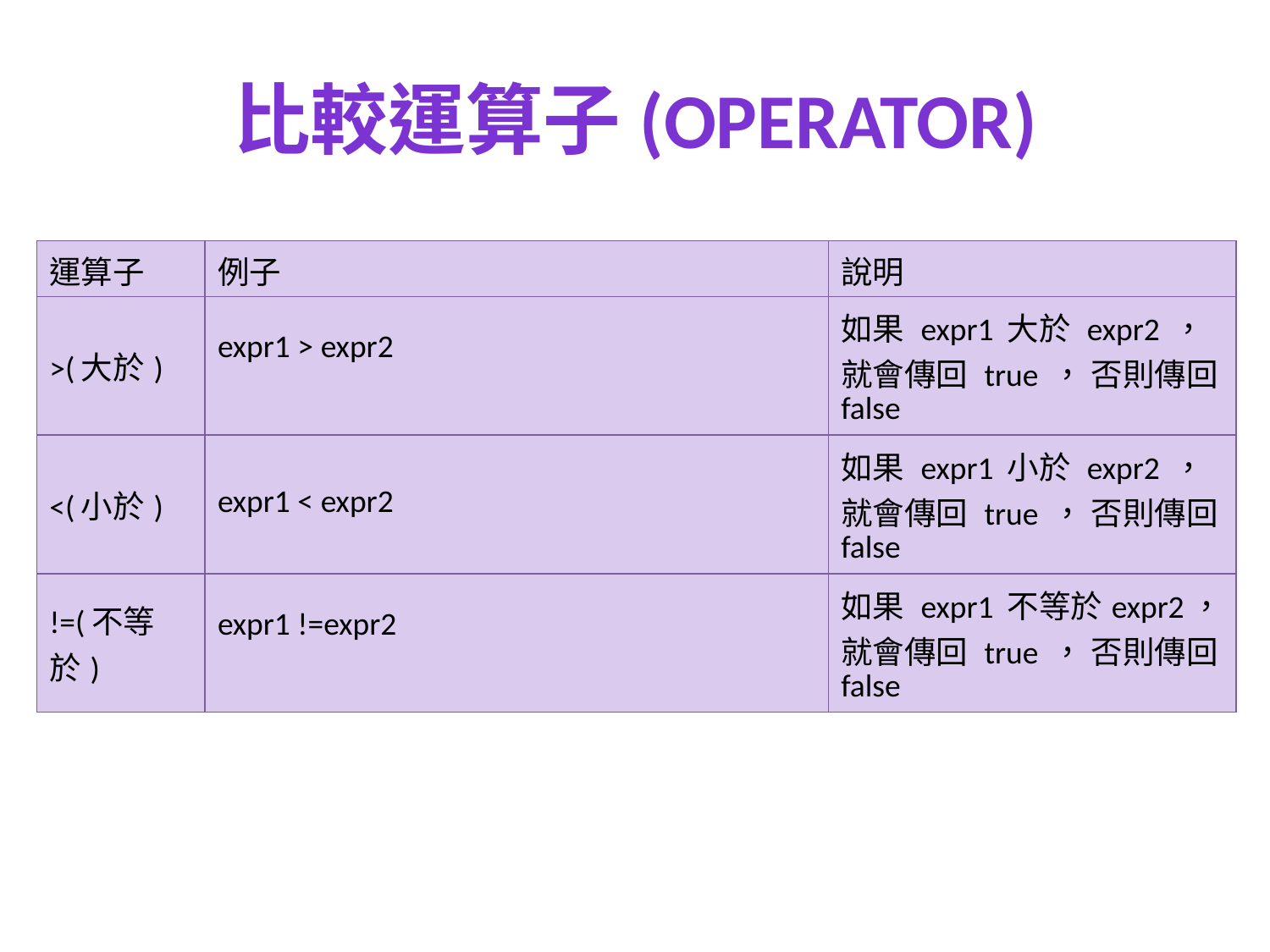

# 比較運算子(operator)

| 運算子 | 例子 | 說明 |
| --- | --- | --- |
| >(大於) | expr1 > expr2 | 如果 expr1 大於 expr2 ， 就會傳回 true ， 否則傳回 false |
| <(小於) | expr1 < expr2 | 如果 expr1 小於 expr2 ， 就會傳回 true ， 否則傳回 false |
| !=(不等於) | expr1 !=expr2 | 如果 expr1 不等於expr2， 就會傳回 true ， 否則傳回 false |